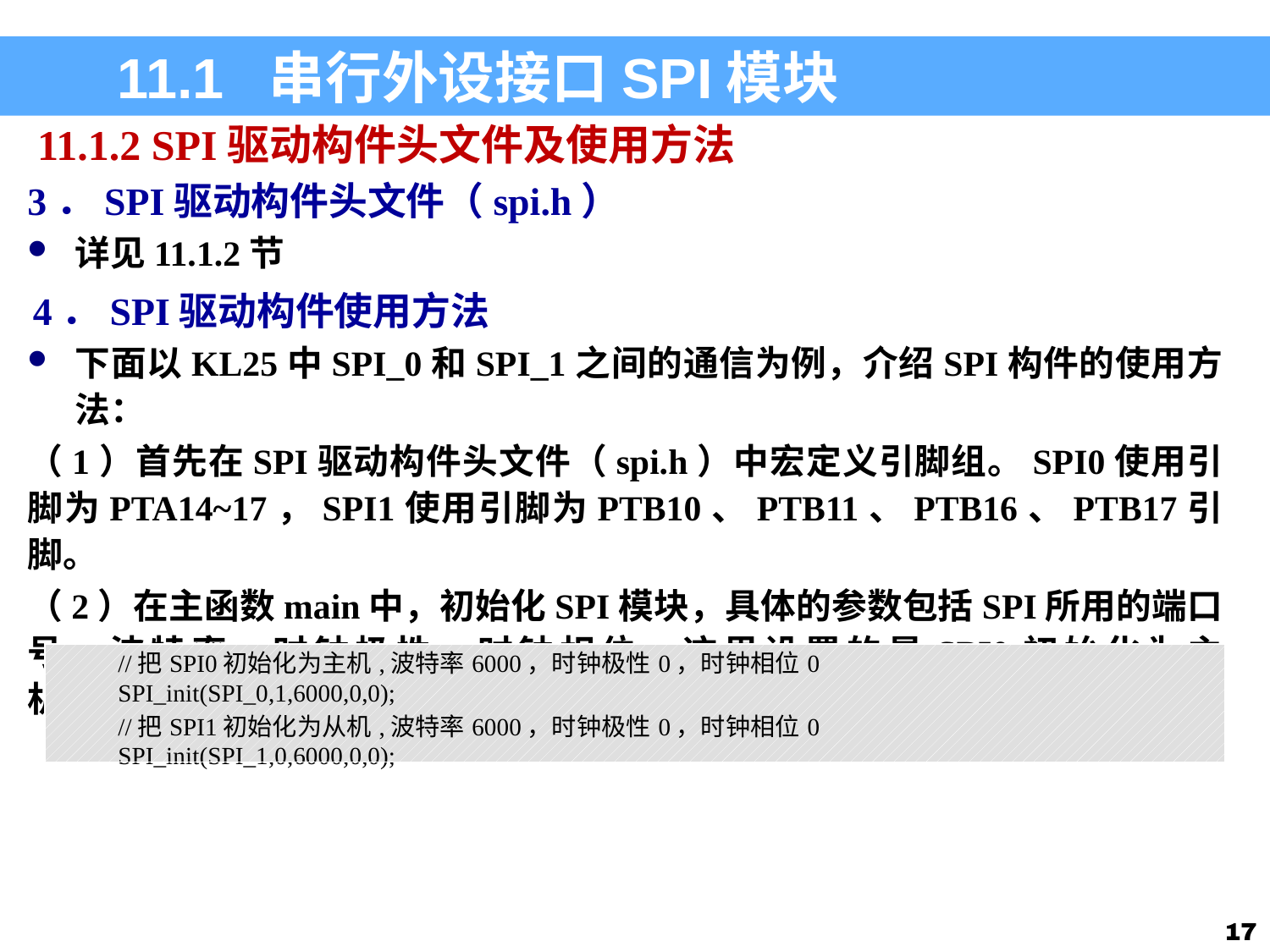

11.1  串行外设接口SPI模块
11.1.2 SPI驱动构件头文件及使用方法
3．SPI驱动构件头文件（spi.h）
详见11.1.2节
4．SPI驱动构件使用方法
下面以KL25中SPI_0和SPI_1之间的通信为例，介绍SPI构件的使用方法：
（1）首先在SPI驱动构件头文件（spi.h）中宏定义引脚组。SPI0使用引脚为PTA14~17，SPI1使用引脚为PTB10、PTB11、PTB16、PTB17引脚。
（2）在主函数main中，初始化SPI模块，具体的参数包括SPI所用的端口号，波特率，时钟极性，时钟相位。这里设置的是SPI0初始化为主机，SPI1初始化为从机。
| //把SPI0初始化为主机,波特率6000，时钟极性0，时钟相位0 SPI\_init(SPI\_0,1,6000,0,0); //把SPI1初始化为从机,波特率6000，时钟极性0，时钟相位0 SPI\_init(SPI\_1,0,6000,0,0); |
| --- |
17